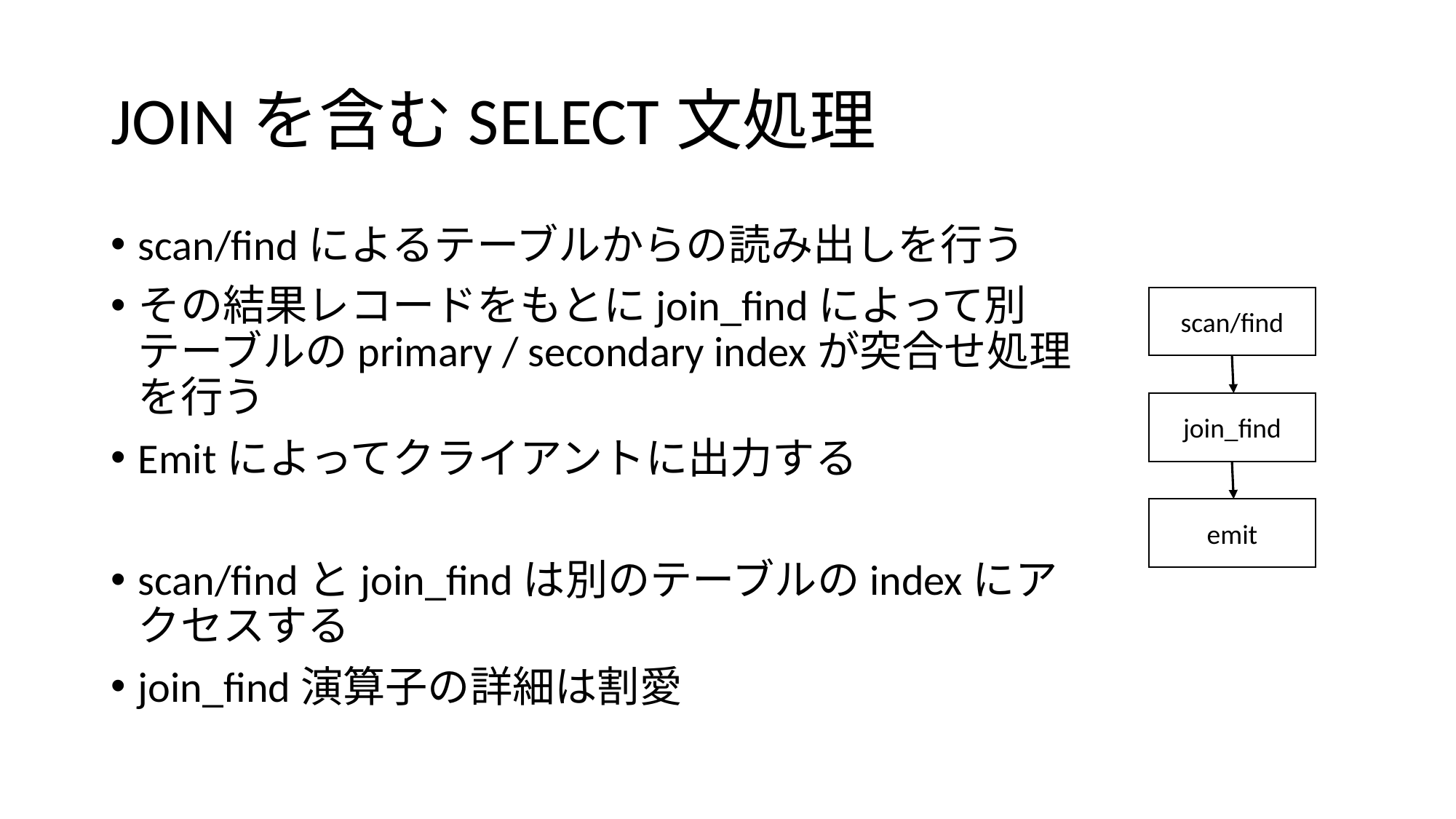

# JOINを含むSELECT文処理
scan/findによるテーブルからの読み出しを行う
その結果レコードをもとにjoin_findによって別テーブルのprimary / secondary indexが突合せ処理を行う
Emitによってクライアントに出力する

scan/findとjoin_findは別のテーブルのindexにアクセスする
join_find演算子の詳細は割愛
scan/find
join_find
emit